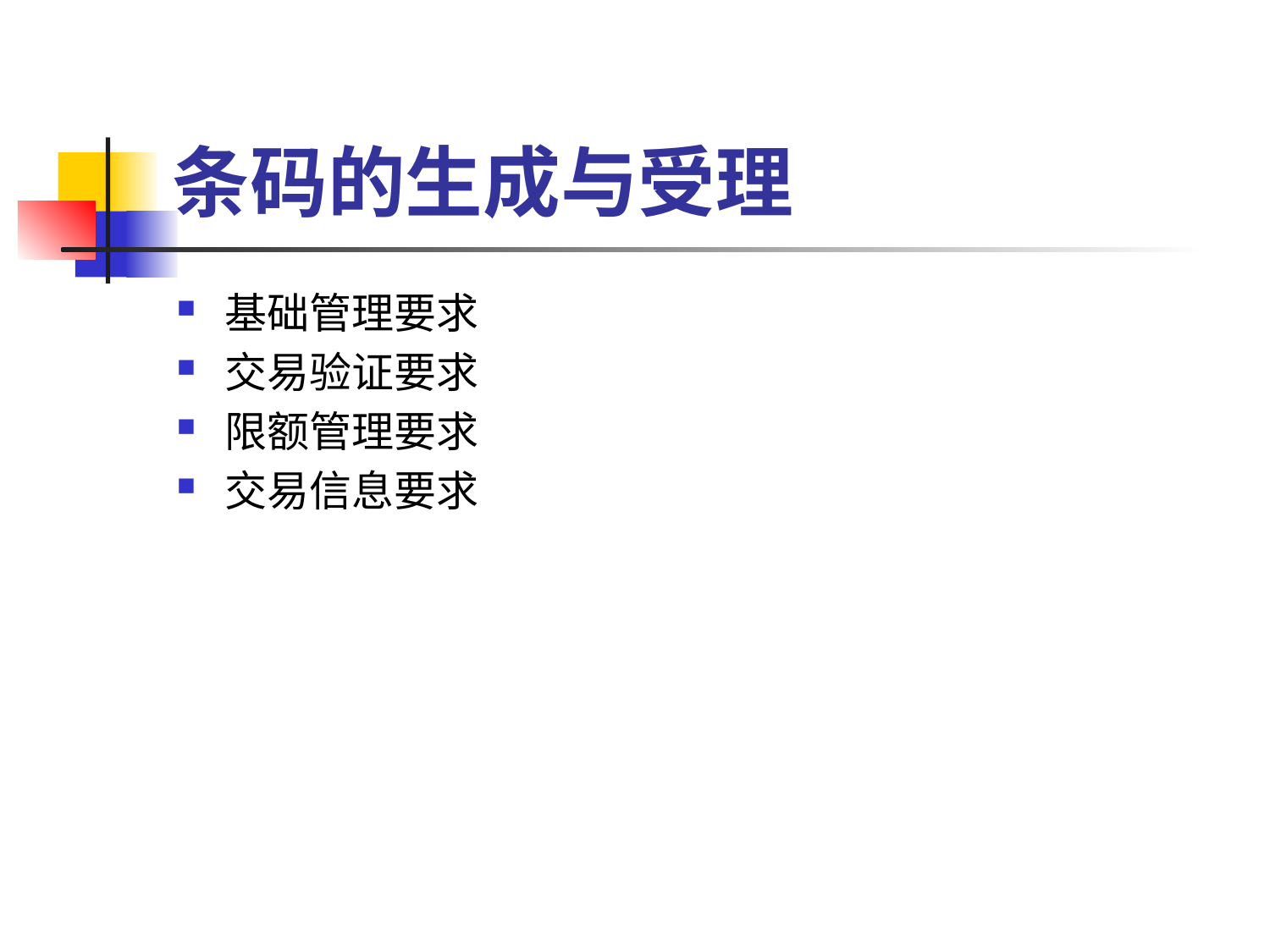

# 条码的生成与受理
基础管理要求
交易验证要求
限额管理要求
交易信息要求